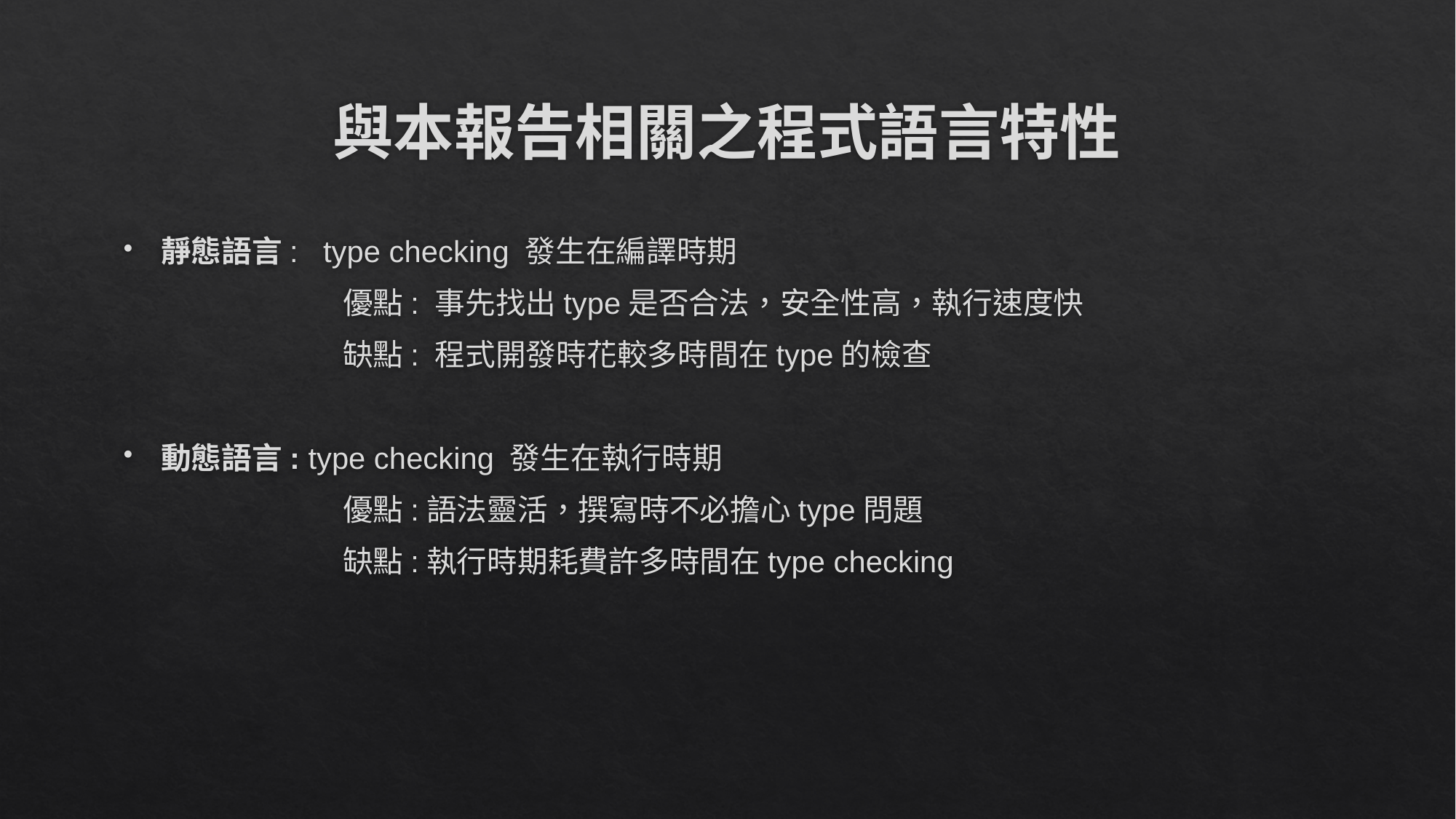

# 與本報告相關之程式語言特性
靜態語言:   type checking 發生在編譯時期
		優點: 事先找出type是否合法，安全性高，執行速度快
		缺點: 程式開發時花較多時間在type的檢查

動態語言: type checking 發生在執行時期
		優點:語法靈活，撰寫時不必擔心type問題
		缺點:執行時期耗費許多時間在type checking